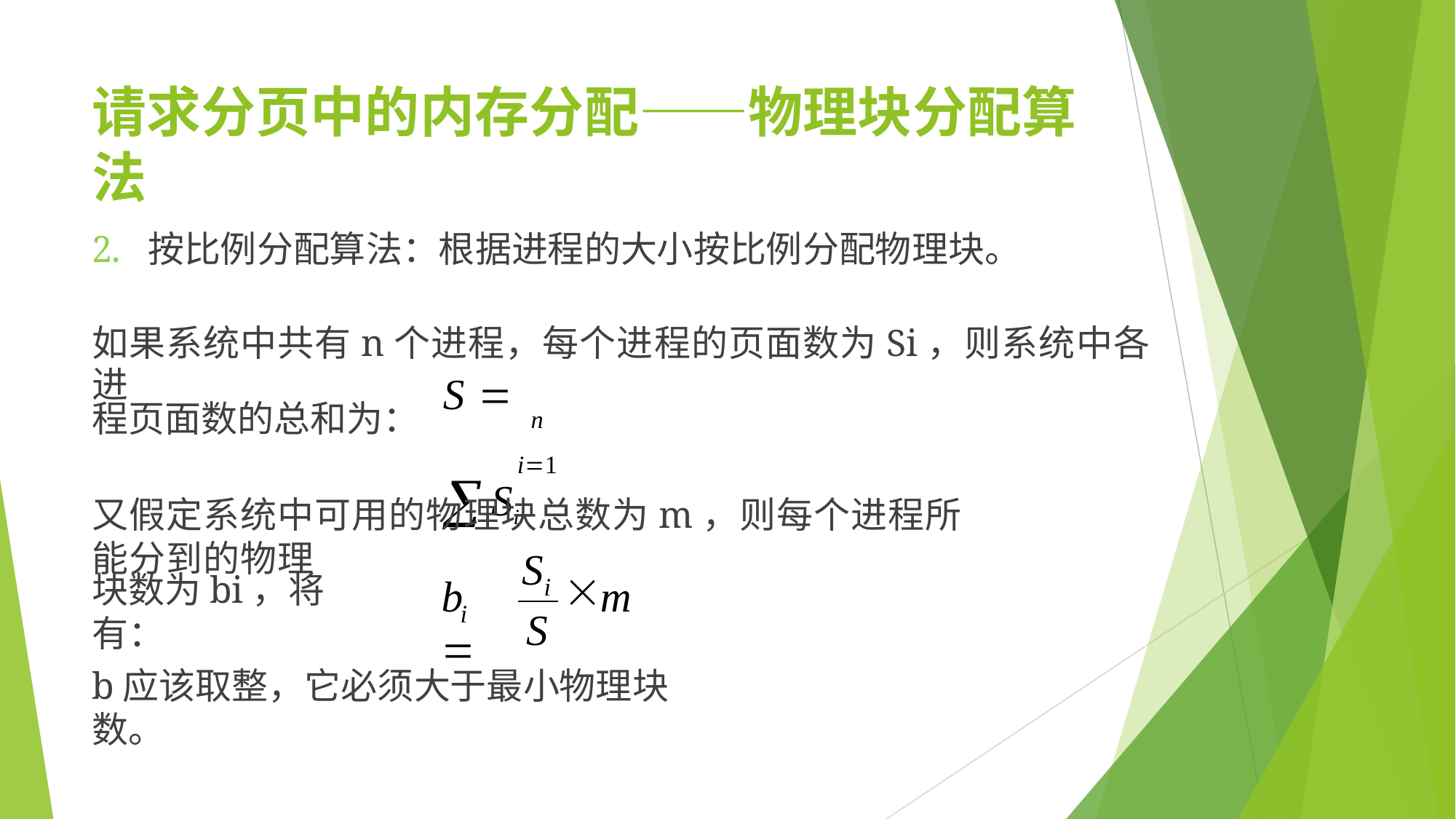

# 请求分页中的内存分配——物理块分配算法
2.	按比例分配算法：根据进程的大小按比例分配物理块。
如果系统中共有n个进程，每个进程的页面数为Si，则系统中各进
n
S = ∑Si
程页面数的总和为：
i=1
又假定系统中可用的物理块总数为m，则每个进程所能分到的物理
S
块数为bi，将有：
b	=
m
i
i
S

b应该取整，它必须大于最小物理块数。